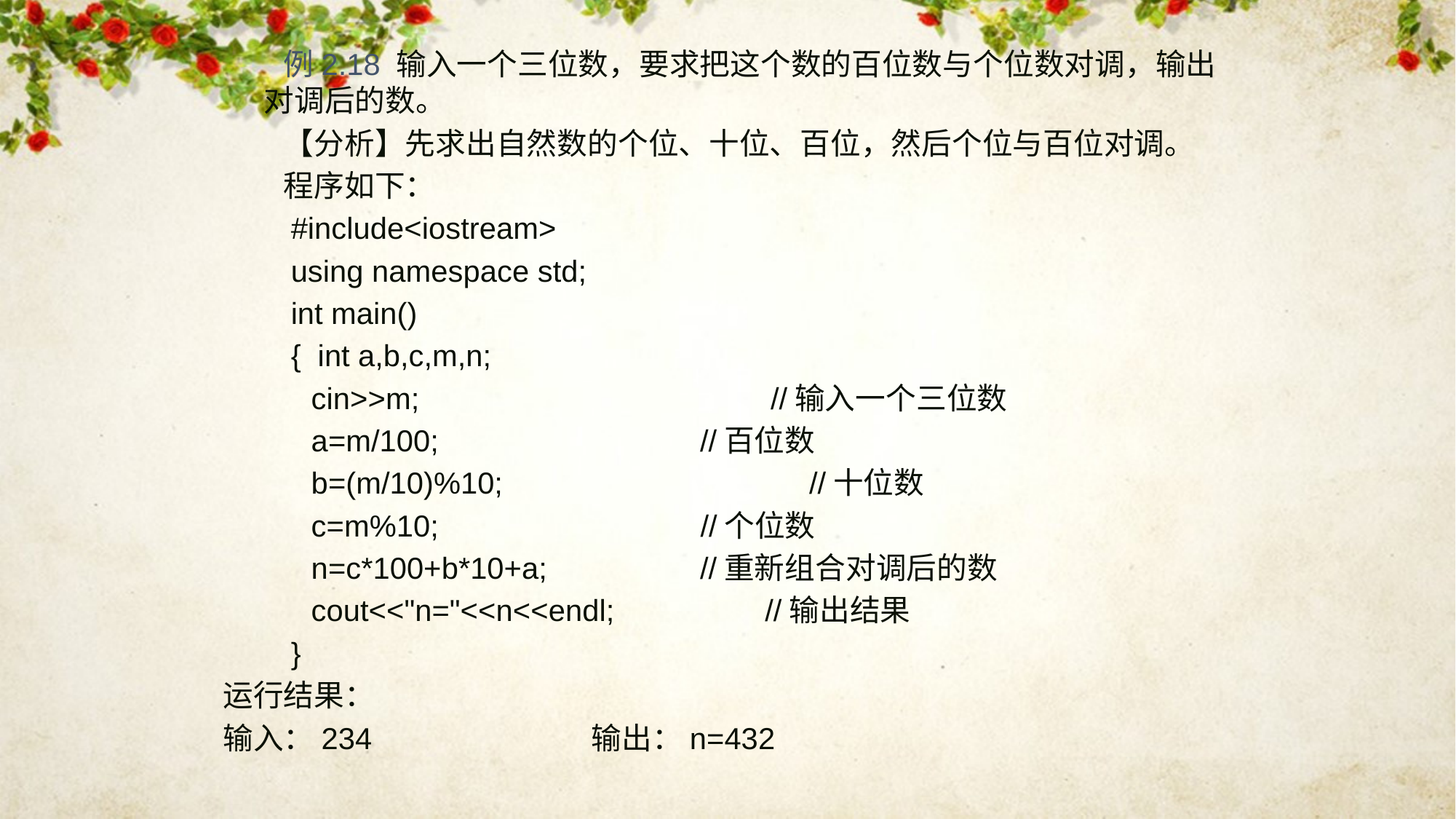

#
　　例2.18 输入一个三位数，要求把这个数的百位数与个位数对调，输出对调后的数。
　　【分析】先求出自然数的个位、十位、百位，然后个位与百位对调。
　　程序如下：
　　#include<iostream>
　　using namespace std;
　　int main()
　　{  int a,b,c,m,n;
　　   cin>>m;                                          //输入一个三位数
　　   a=m/100; 		             //百位数
　　   b=(m/10)%10; 		             //十位数
　　   c=m%10; 			//个位数
　　   n=c*100+b*10+a; 	             //重新组合对调后的数
　　   cout<<"n="<<n<<endl;                  //输出结果
　　}
运行结果：
输入：234			输出：n=432